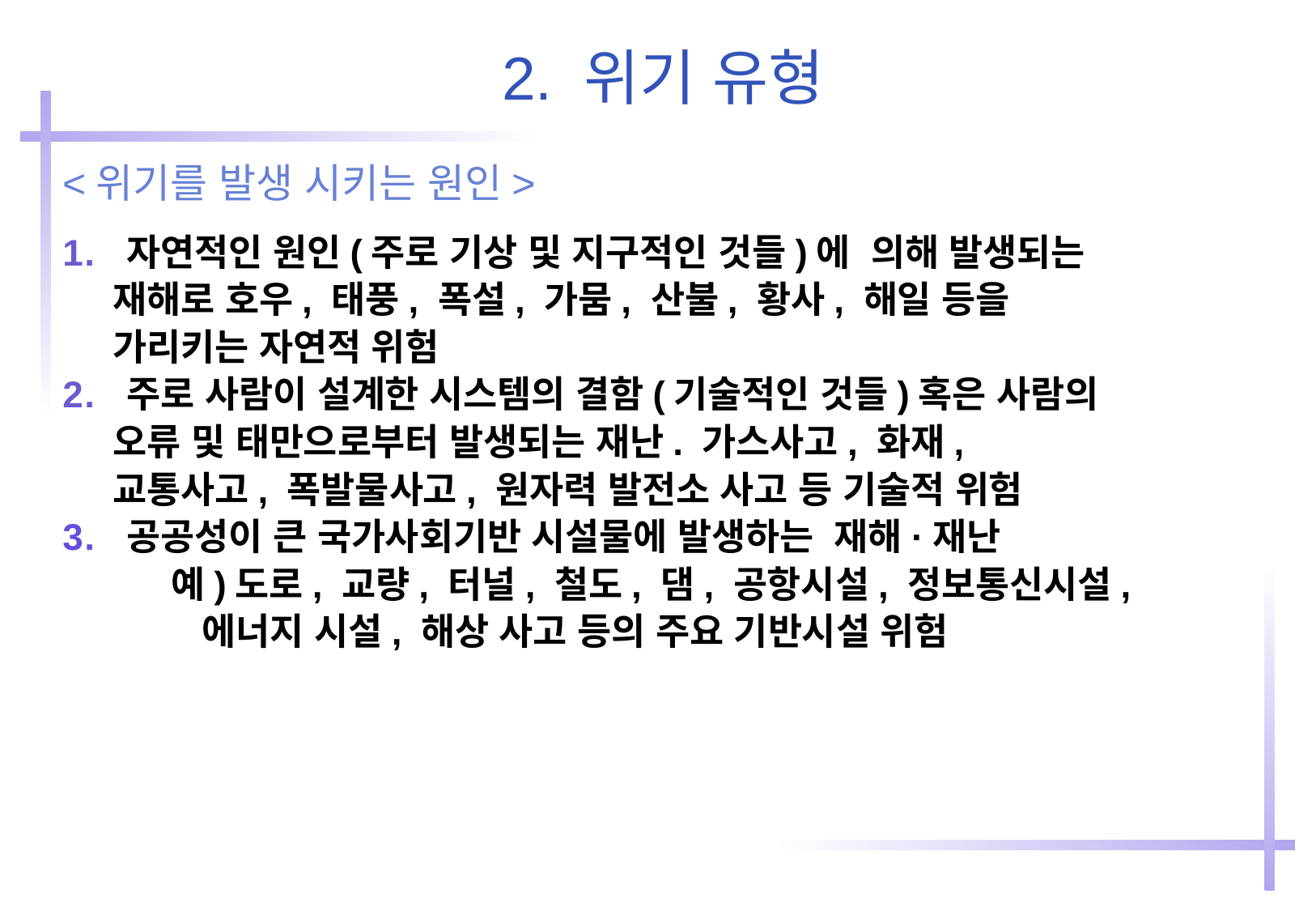

# 2. 위기 유형
<위기를 발생 시키는 원인>
자연적인 원인(주로 기상 및 지구적인 것들)에  의해 발생되는
    재해로 호우, 태풍, 폭설, 가뭄, 산불, 황사, 해일 등을
    가리키는 자연적 위험
주로 사람이 설계한 시스템의 결함(기술적인 것들)혹은 사람의
    오류 및 태만으로부터 발생되는 재난. 가스사고, 화재,
    교통사고, 폭발물사고, 원자력 발전소 사고 등 기술적 위험
공공성이 큰 국가사회기반 시설물에 발생하는  재해·재난
 예)도로, 교량, 터널, 철도, 댐, 공항시설, 정보통신시설,
    에너지 시설, 해상 사고 등의 주요 기반시설 위험